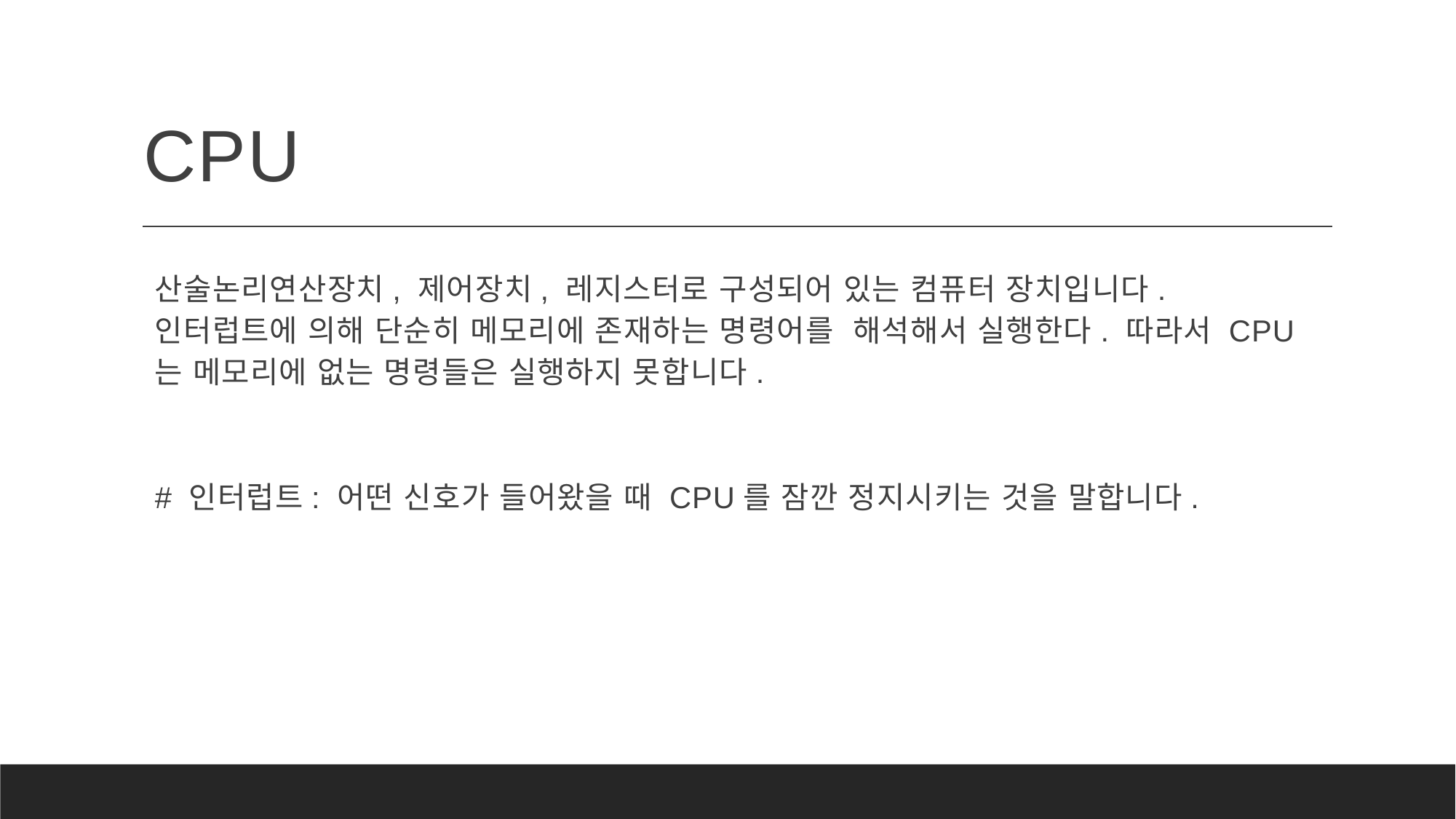

# CPU
산술논리연산장치, 제어장치, 레지스터로 구성되어 있는 컴퓨터 장치입니다. 인터럽트에 의해 단순히 메모리에 존재하는 명령어를  해석해서 실행한다. 따라서 CPU는 메모리에 없는 명령들은 실행하지 못합니다.

# 인터럽트: 어떤 신호가 들어왔을 때 CPU를 잠깐 정지시키는 것을 말합니다.